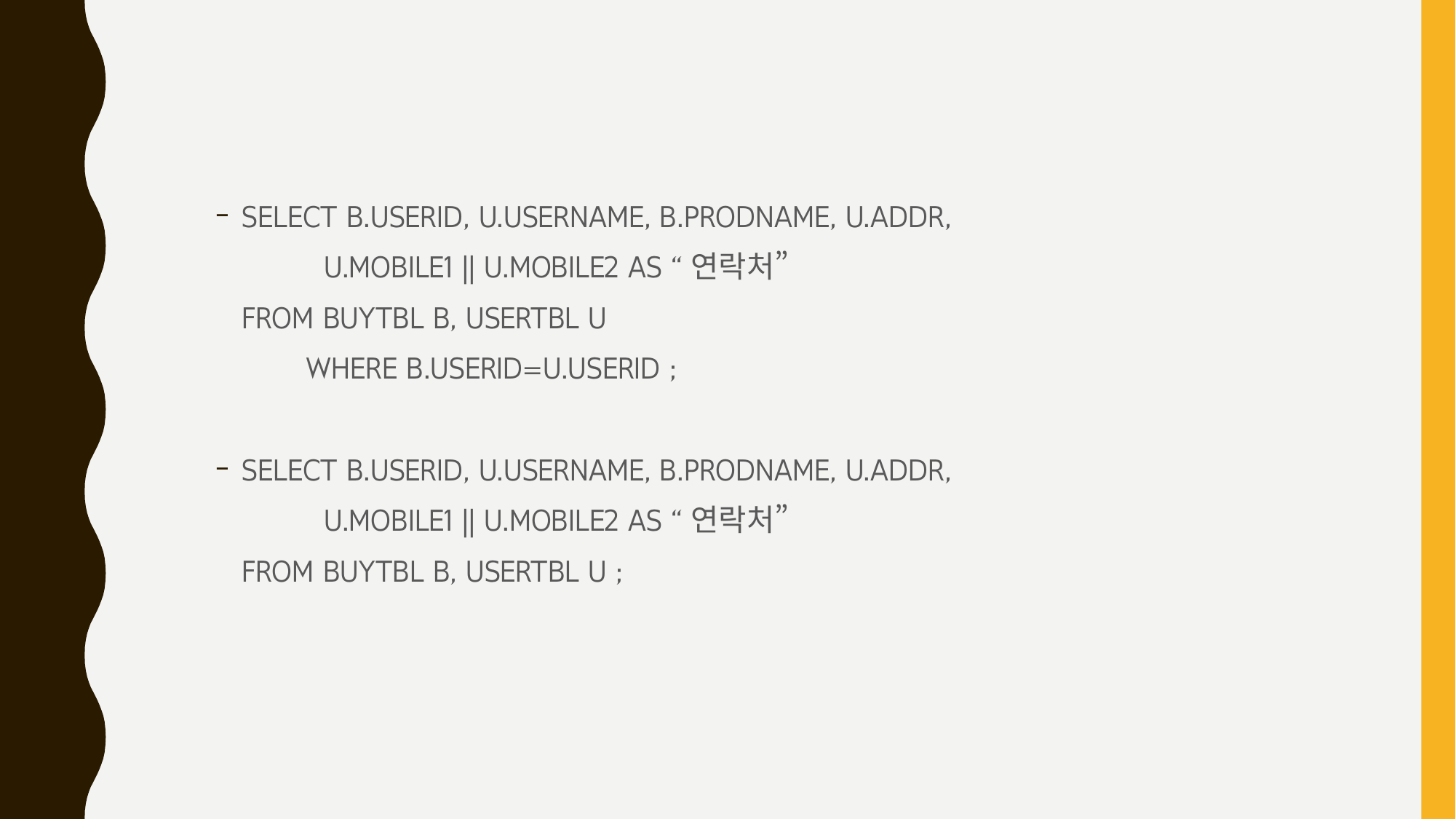

#
SELECT B.USERID, U.USERNAME, B.PRODNAME, U.ADDR,
	U.MOBILE1 || U.MOBILE2 AS “연락처”
   FROM BUYTBL B, USERTBL U
          WHERE B.USERID=U.USERID ;

SELECT B.USERID, U.USERNAME, B.PRODNAME, U.ADDR,
	U.MOBILE1 || U.MOBILE2 AS “연락처”
   FROM BUYTBL B, USERTBL U ;